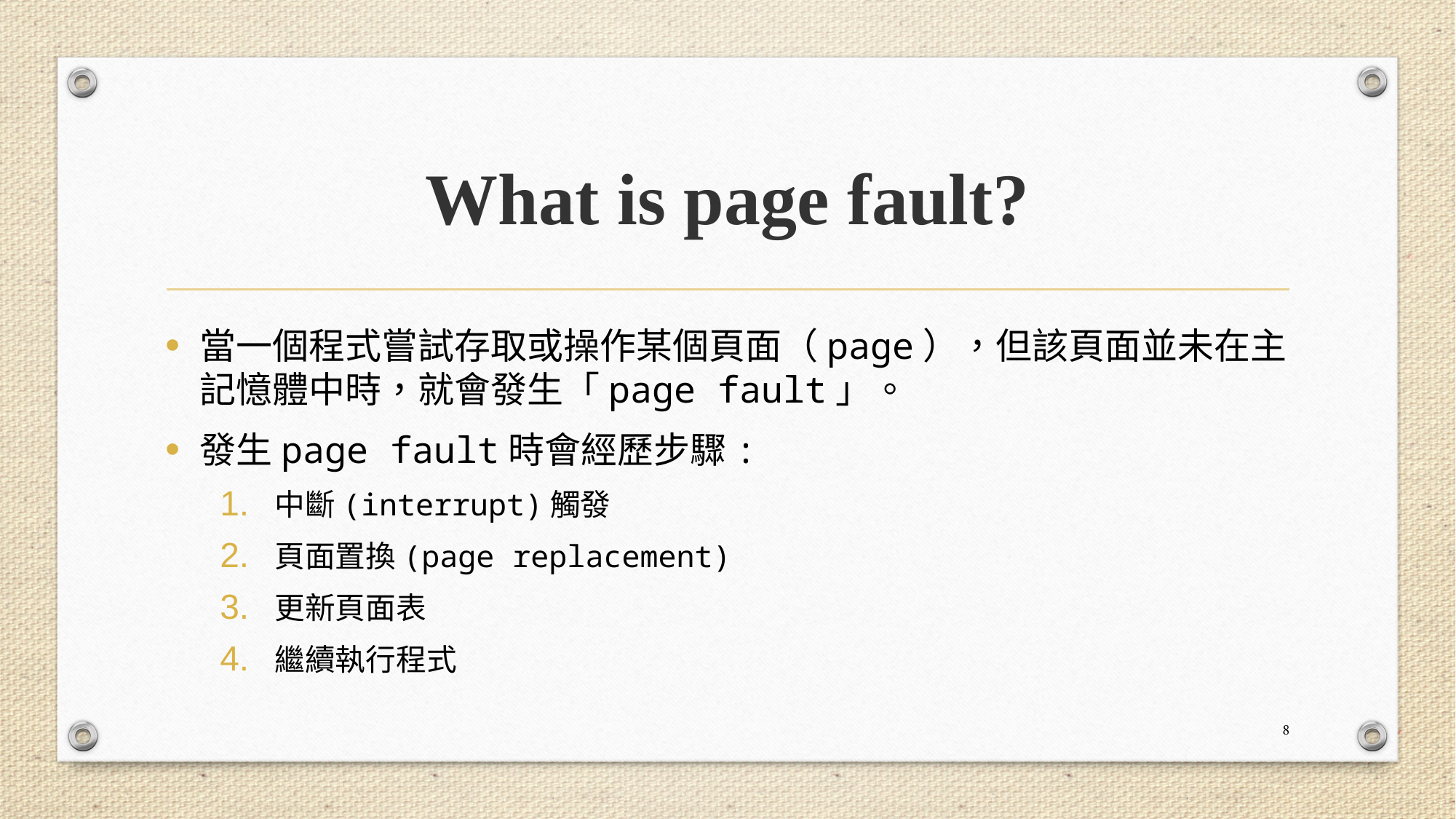

# What is page fault?
當一個程式嘗試存取或操作某個頁面（page），但該頁面並未在主記憶體中時，就會發生「page fault」。
發生page fault時會經歷步驟:
中斷(interrupt)觸發
頁面置換(page replacement)
更新頁面表
繼續執行程式

8